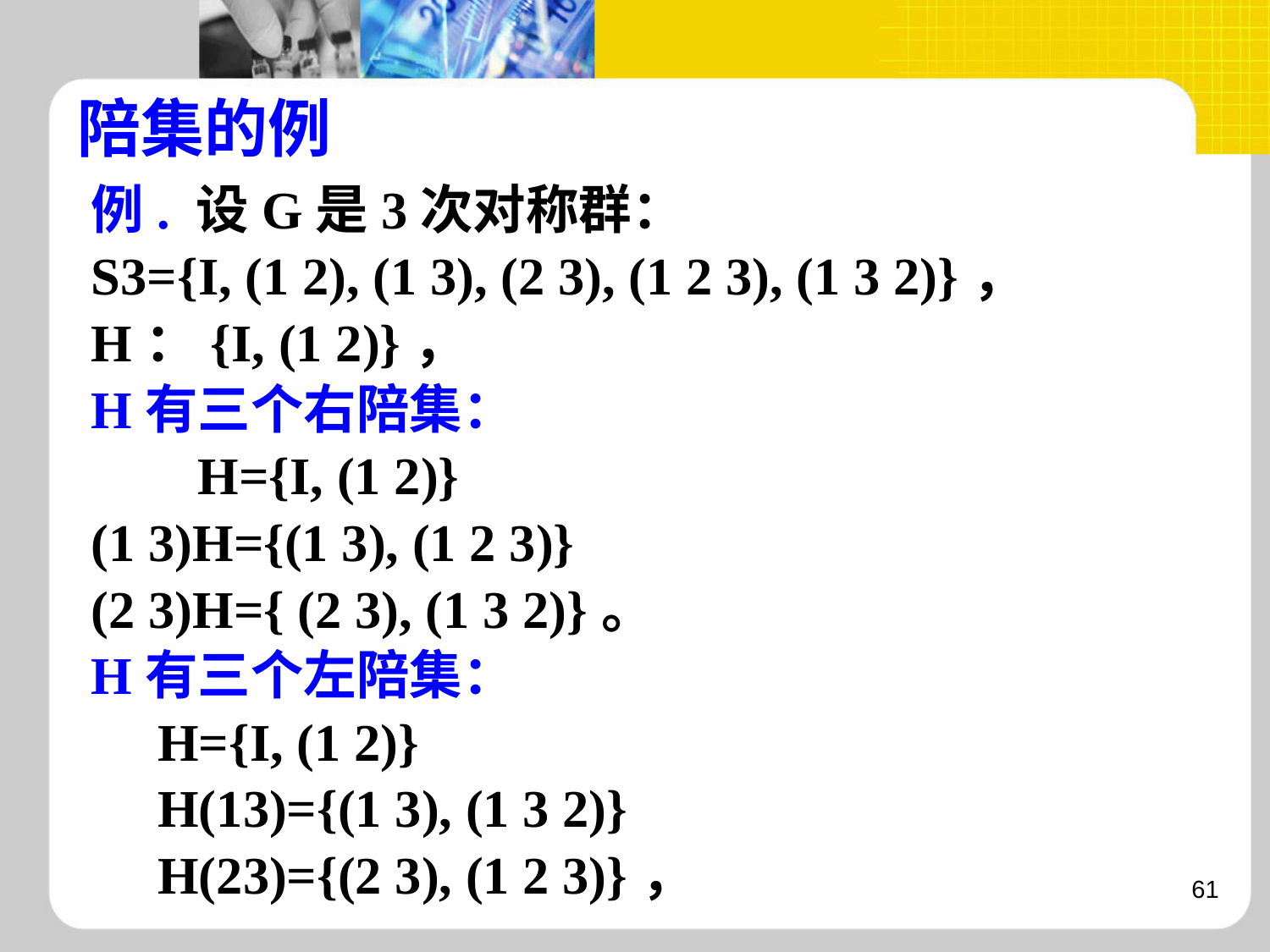

# 陪集的例
例. 设G是3次对称群：
S3={I, (1 2), (1 3), (2 3), (1 2 3), (1 3 2)}，
H：{I, (1 2)}，
H有三个右陪集：
        H={I, (1 2)}
(1 3)H={(1 3), (1 2 3)}
(2 3)H={ (2 3), (1 3 2)}。
H有三个左陪集：
     H={I, (1 2)}
     H(13)={(1 3), (1 3 2)}
     H(23)={(2 3), (1 2 3)}，

61